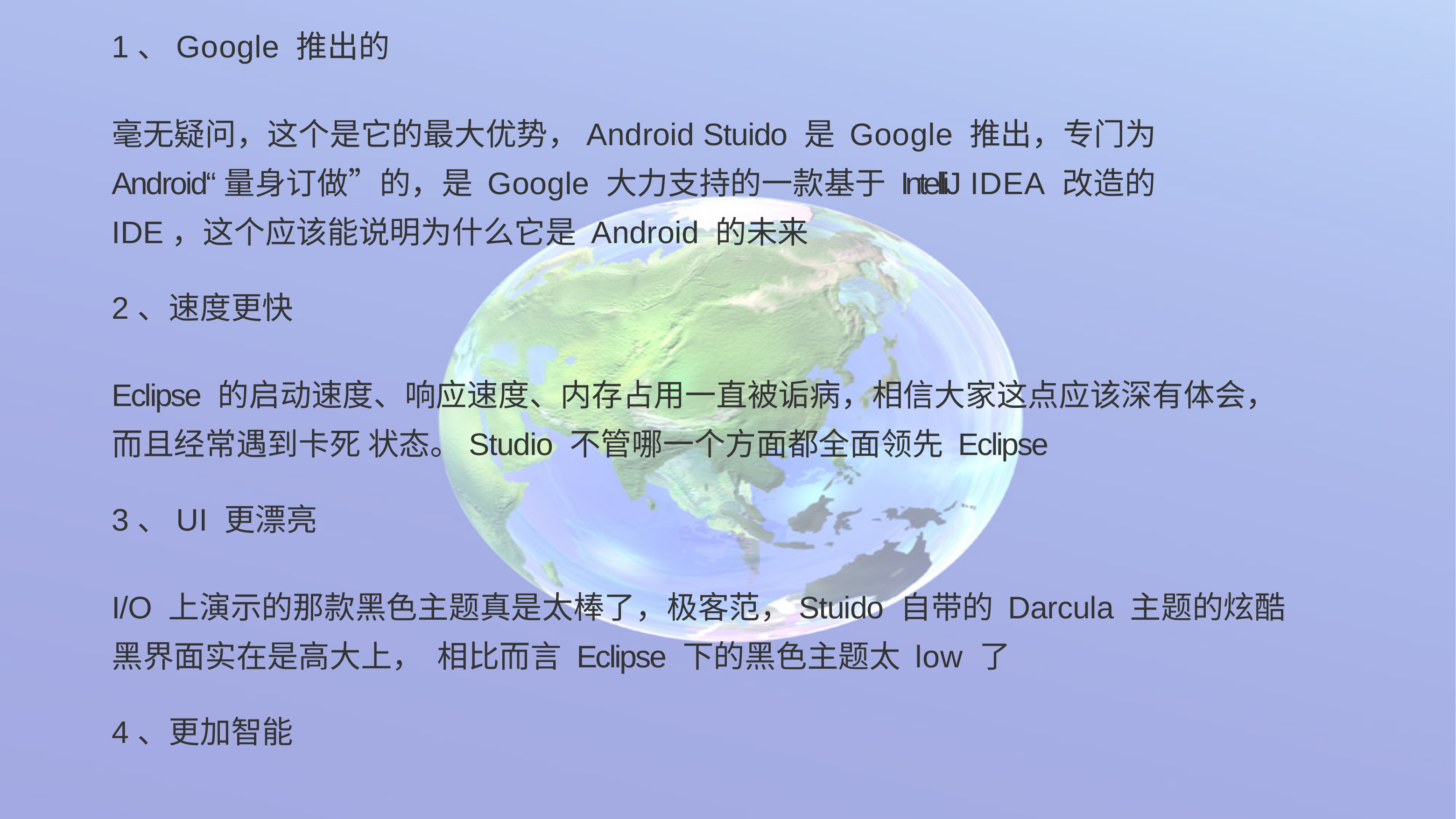

1、Google 推出的

毫无疑问，这个是它的最大优势，Android Stuido 是 Google 推出，专门为 Android“量身订做”的，是 Google 大力支持的一款基于 IntelliJ IDEA 改造的 IDE，这个应该能说明为什么它是 Android 的未来

2、速度更快

Eclipse 的启动速度、响应速度、内存占用一直被诟病，相信大家这点应该深有体会，而且经常遇到卡死 状态。Studio 不管哪一个方面都全面领先 Eclipse

3、UI 更漂亮

I/O 上演示的那款黑色主题真是太棒了，极客范，Stuido 自带的 Darcula 主题的炫酷黑界面实在是高大上，  相比而言 Eclipse 下的黑色主题太 low 了

4、更加智能